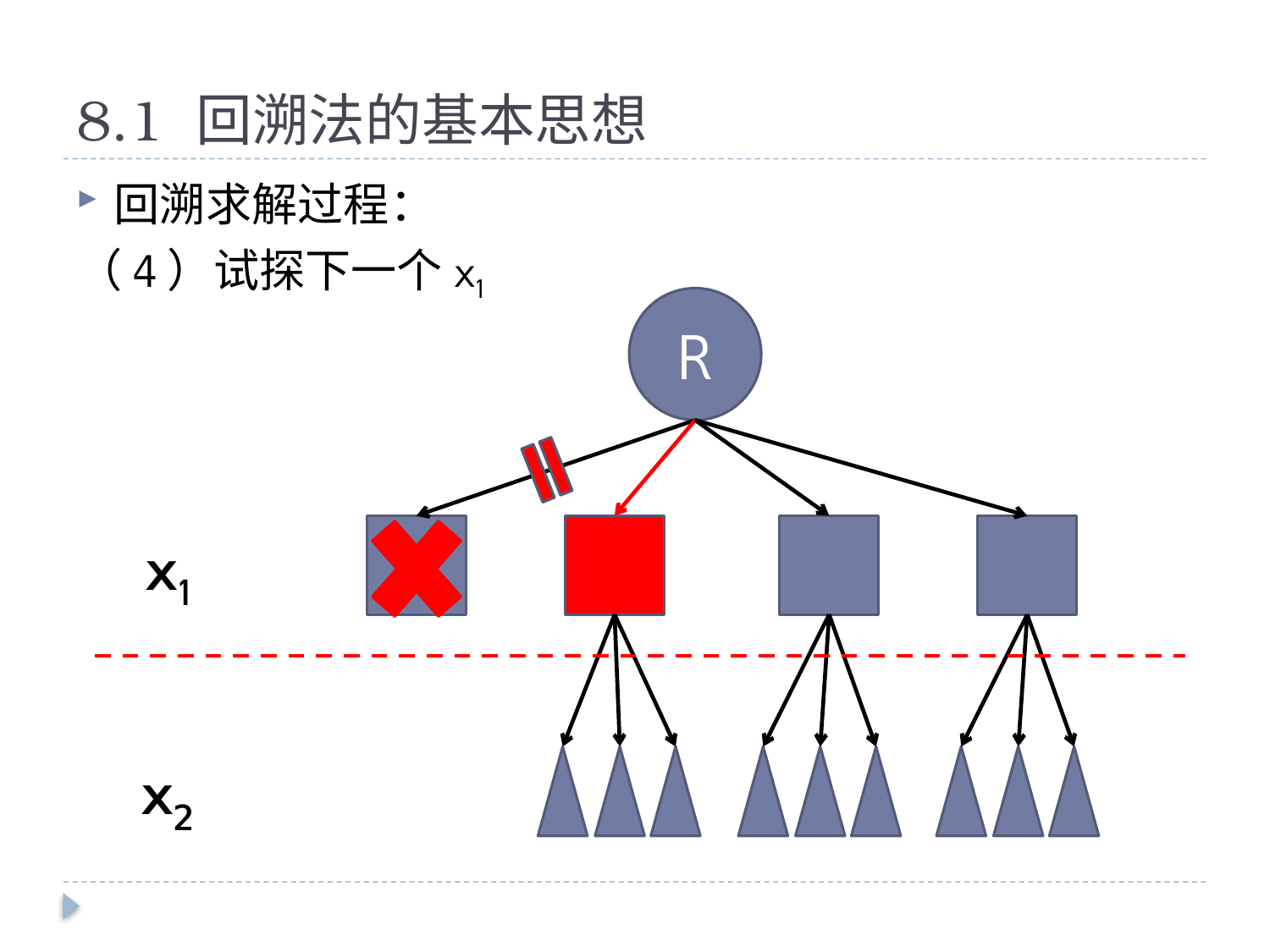

# 8.1 回溯法的基本思想
回溯求解过程：
（4）试探下一个x1

R

x1
x2